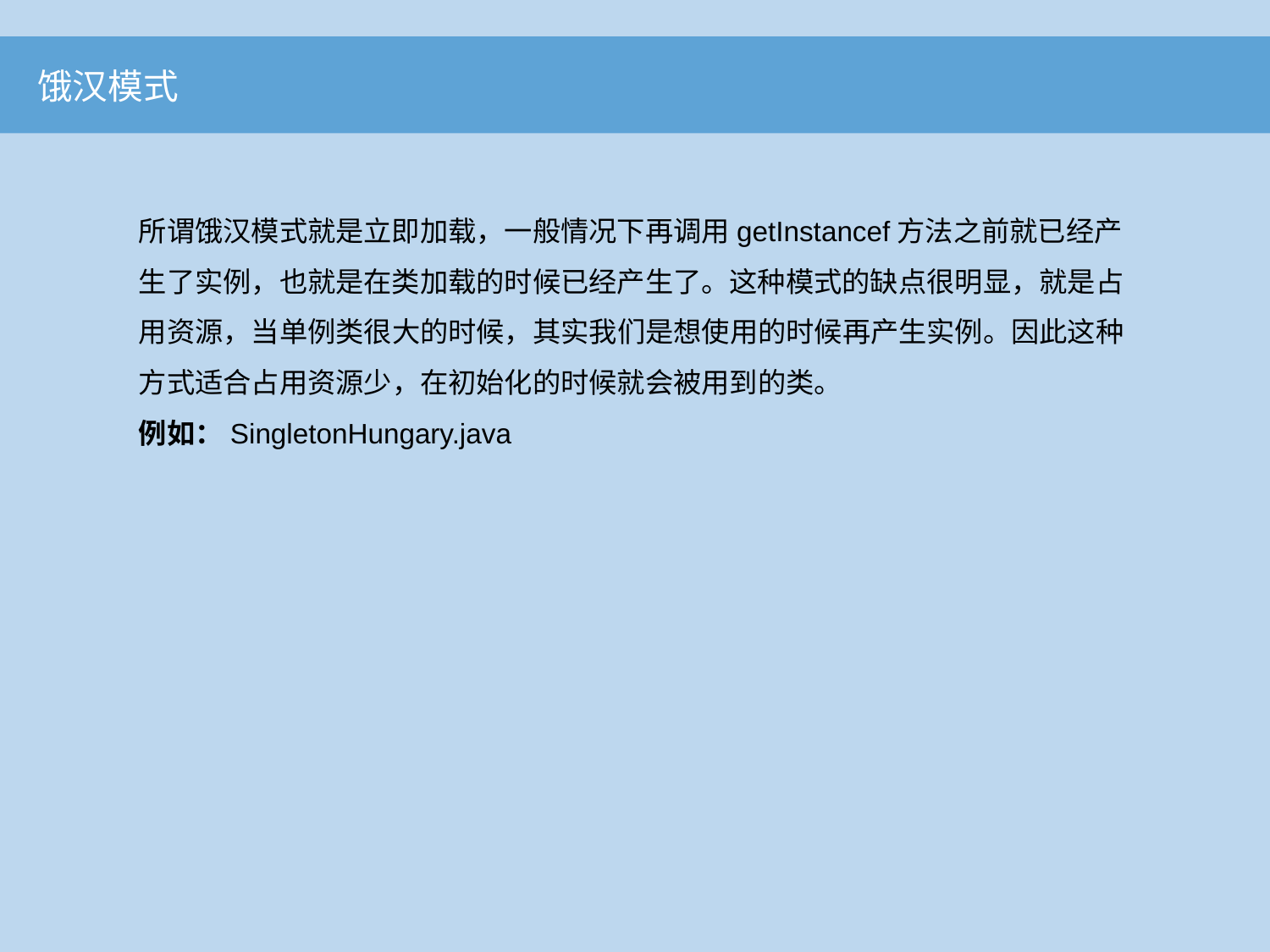

饿汉模式
所谓饿汉模式就是立即加载，一般情况下再调用getInstancef方法之前就已经产生了实例，也就是在类加载的时候已经产生了。这种模式的缺点很明显，就是占用资源，当单例类很大的时候，其实我们是想使用的时候再产生实例。因此这种方式适合占用资源少，在初始化的时候就会被用到的类。
例如：SingletonHungary.java